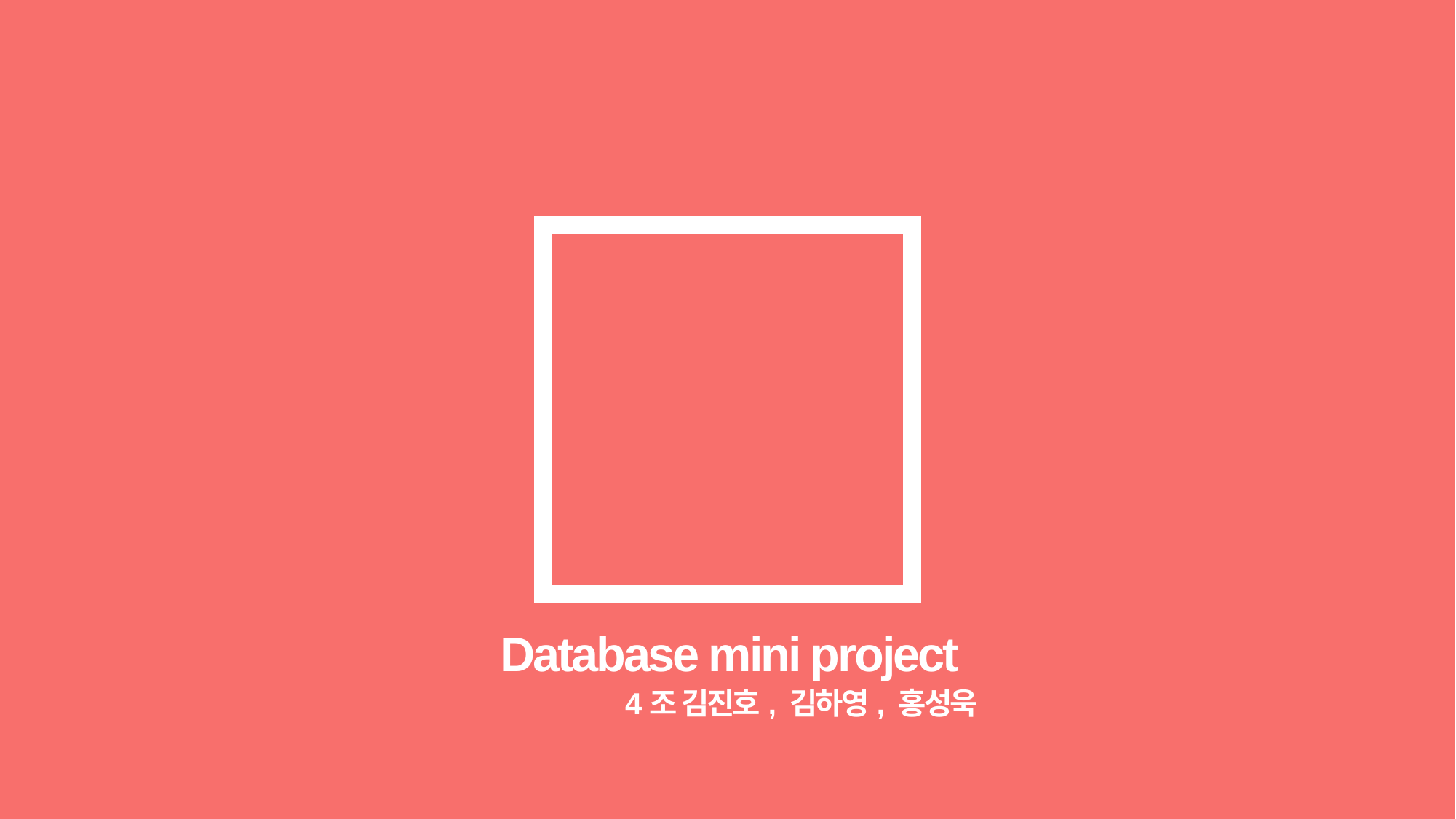

Database mini project
4조 김진호, 김하영, 홍성욱